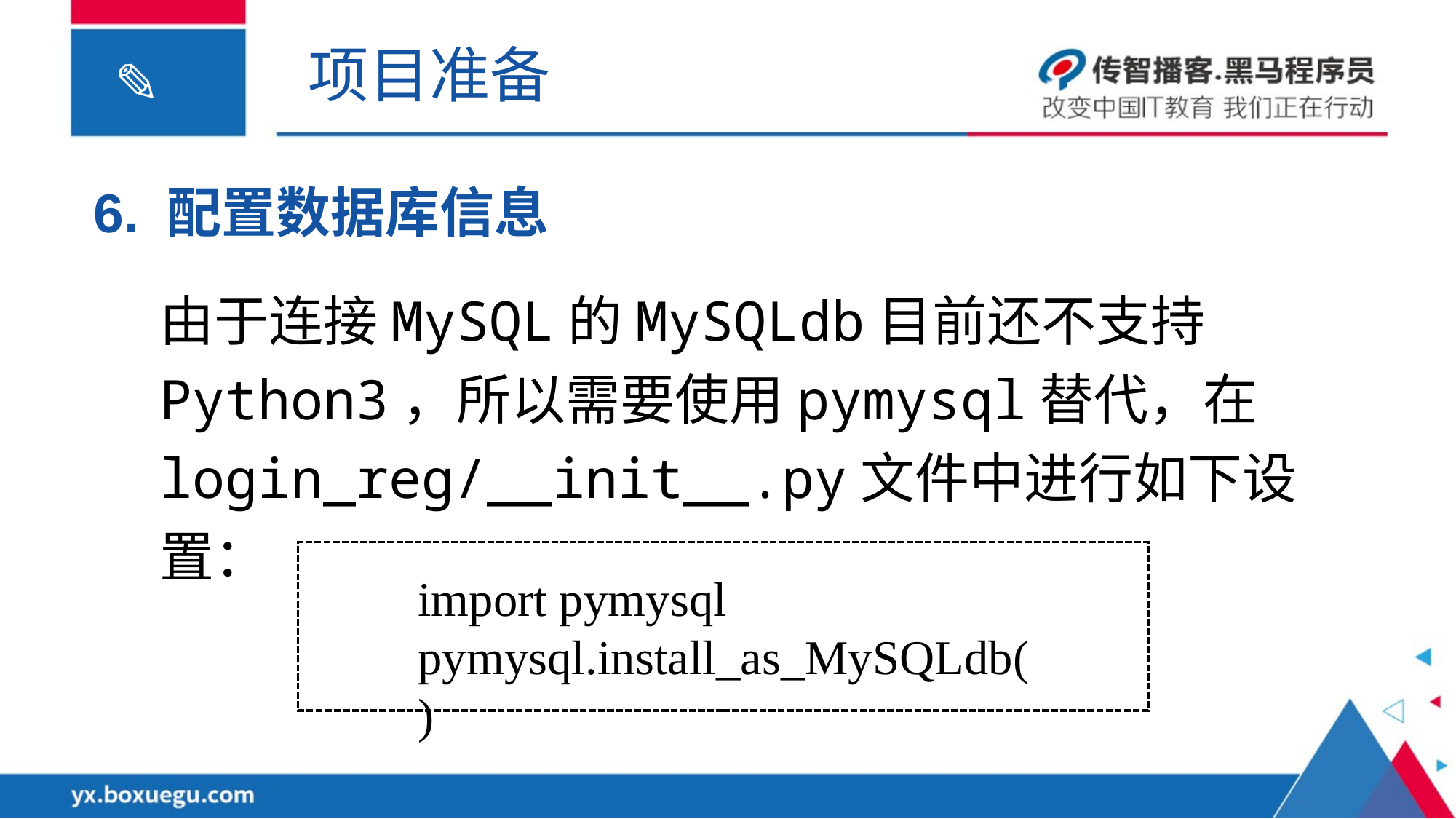

项目准备
6. 配置数据库信息
由于连接MySQL的MySQLdb目前还不支持Python3，所以需要使用pymysql替代，在login_reg/__init__.py文件中进行如下设置：

import pymysql
pymysql.install_as_MySQLdb()